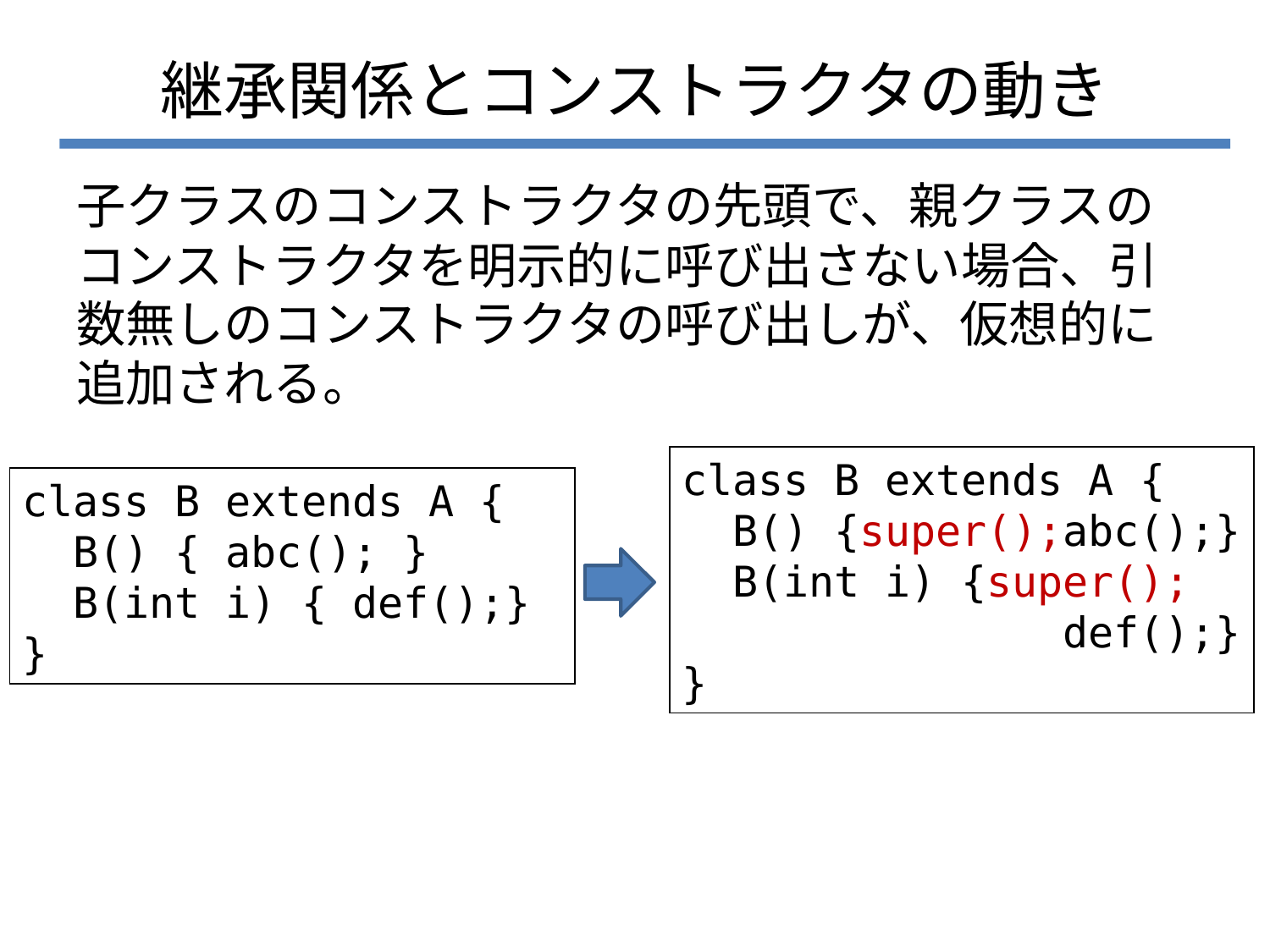

# 継承関係とコンストラクタの動き
子クラスのコンストラクタの先頭で、親クラスのコンストラクタを明示的に呼び出さない場合、引数無しのコンストラクタの呼び出しが、仮想的に追加される。

class B extends A {
  B() {super();abc();}
  B(int i) {super();
               def();}
}
class B extends A {
  B() { abc(); }
  B(int i) { def();}
}